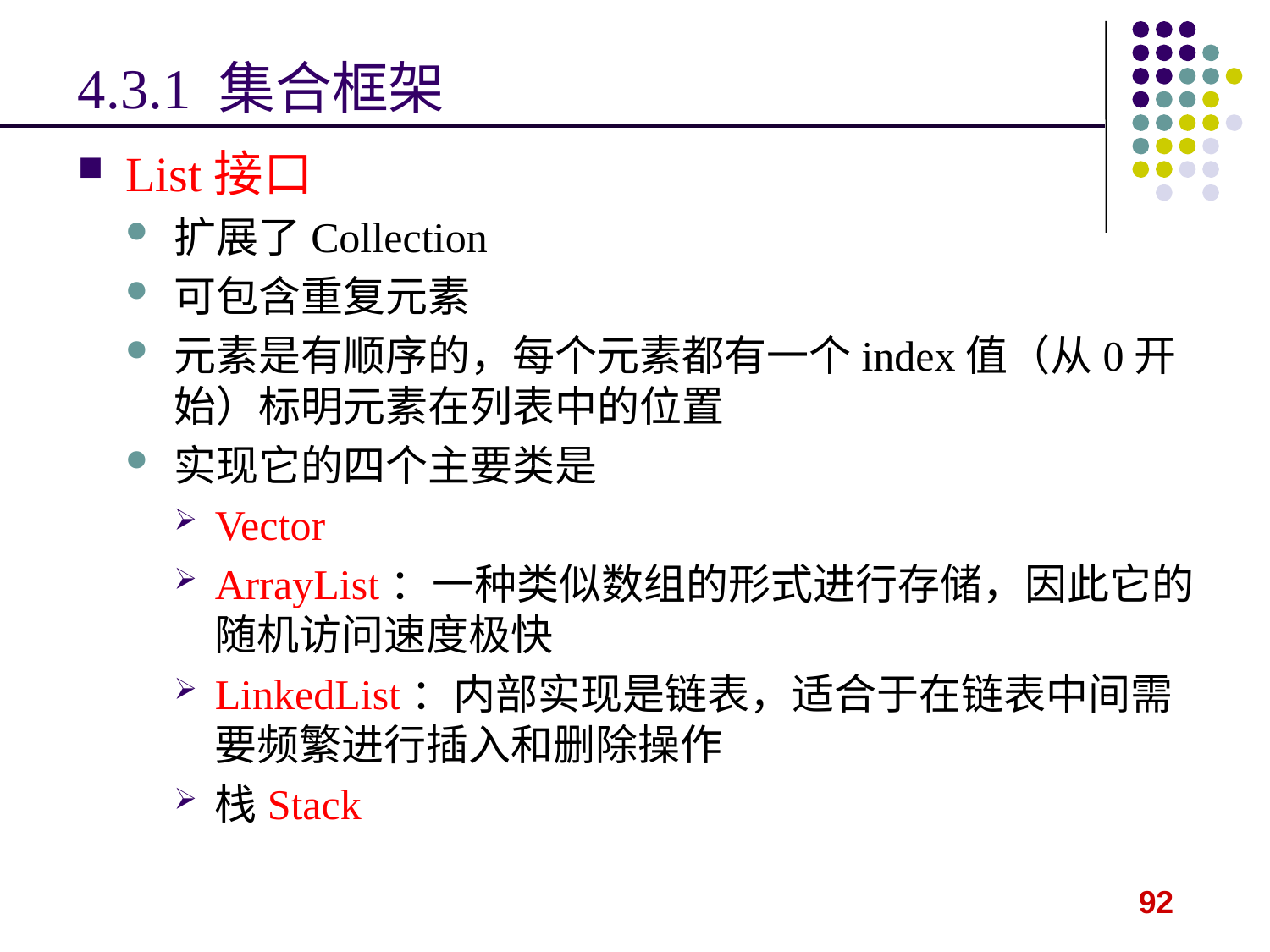

# 4.3.1 集合框架
List接口
扩展了Collection
可包含重复元素
元素是有顺序的，每个元素都有一个index值（从0开始）标明元素在列表中的位置
实现它的四个主要类是
Vector
ArrayList：一种类似数组的形式进行存储，因此它的随机访问速度极快
LinkedList：内部实现是链表，适合于在链表中间需要频繁进行插入和删除操作
栈Stack